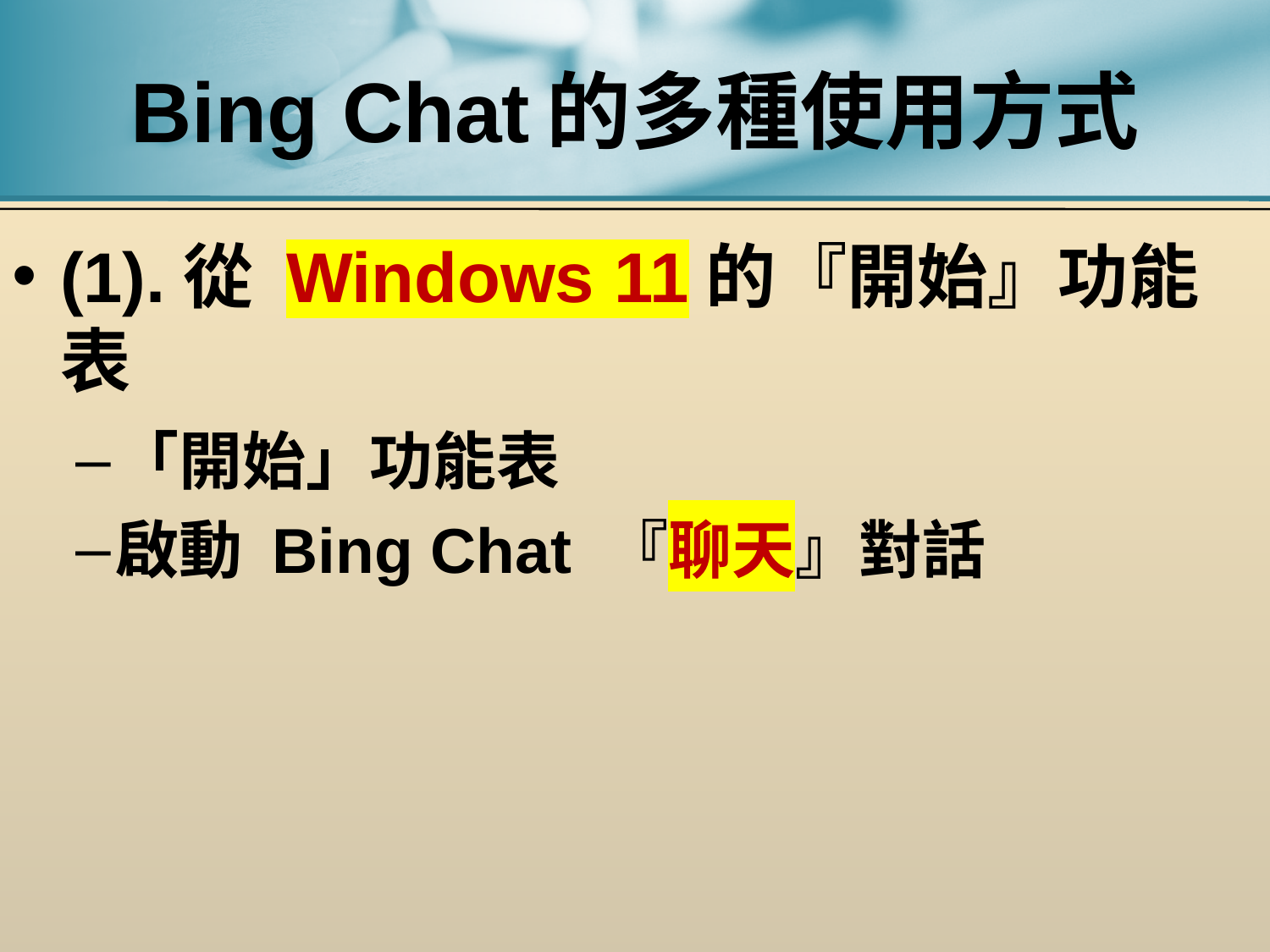

# Bing Chat的多種使用方式
(1).從 Windows 11的『開始』功能表
「開始」功能表
啟動 Bing Chat 『聊天』對話